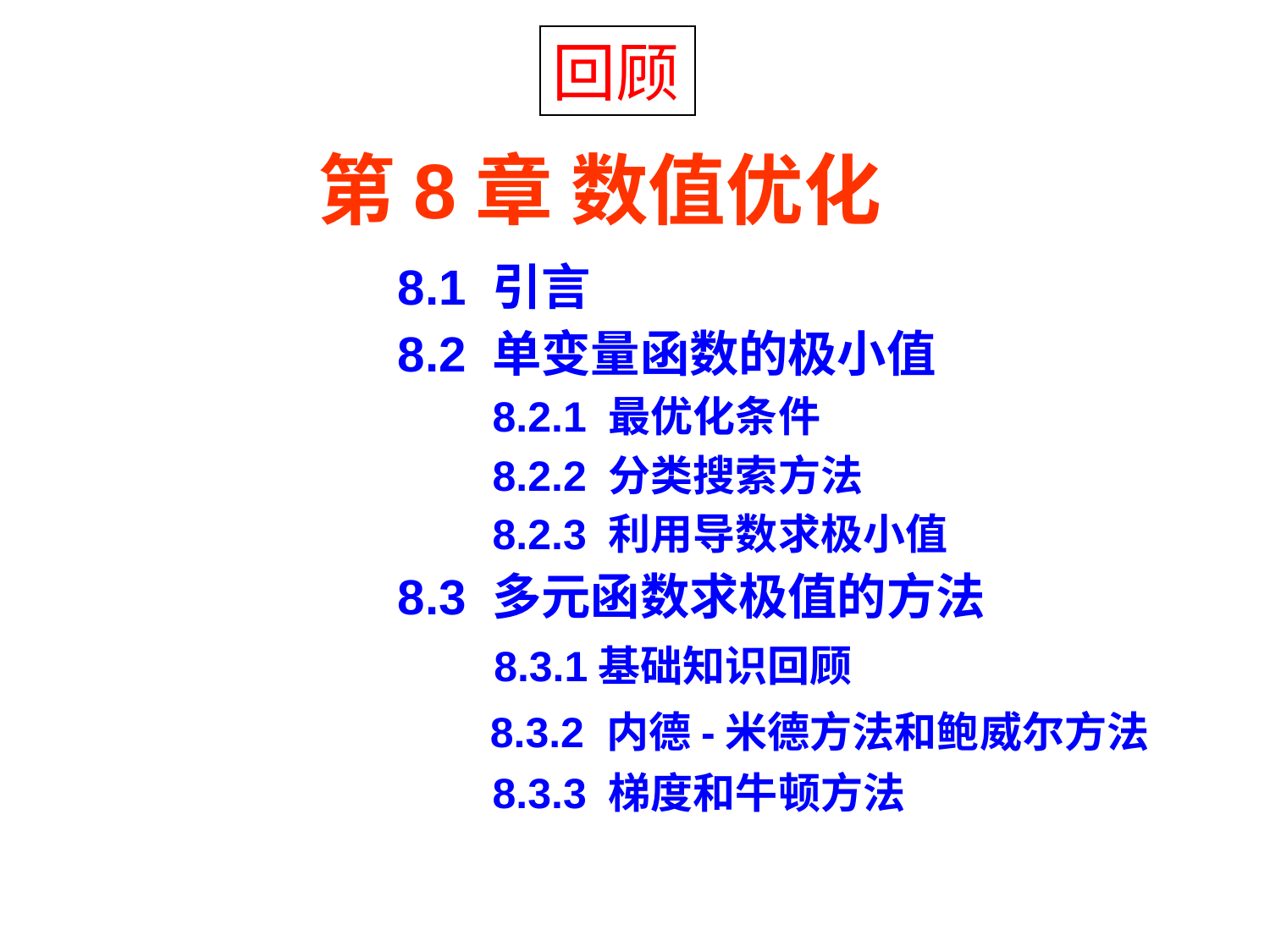

回顾
第8章 数值优化
8.1 引言
8.2 单变量函数的极小值
        8.2.1 最优化条件
        8.2.2 分类搜索方法
        8.2.3 利用导数求极小值
8.3 多元函数求极值的方法
       8.3.1基础知识回顾
       8.3.2 内德-米德方法和鲍威尔方法
        8.3.3 梯度和牛顿方法